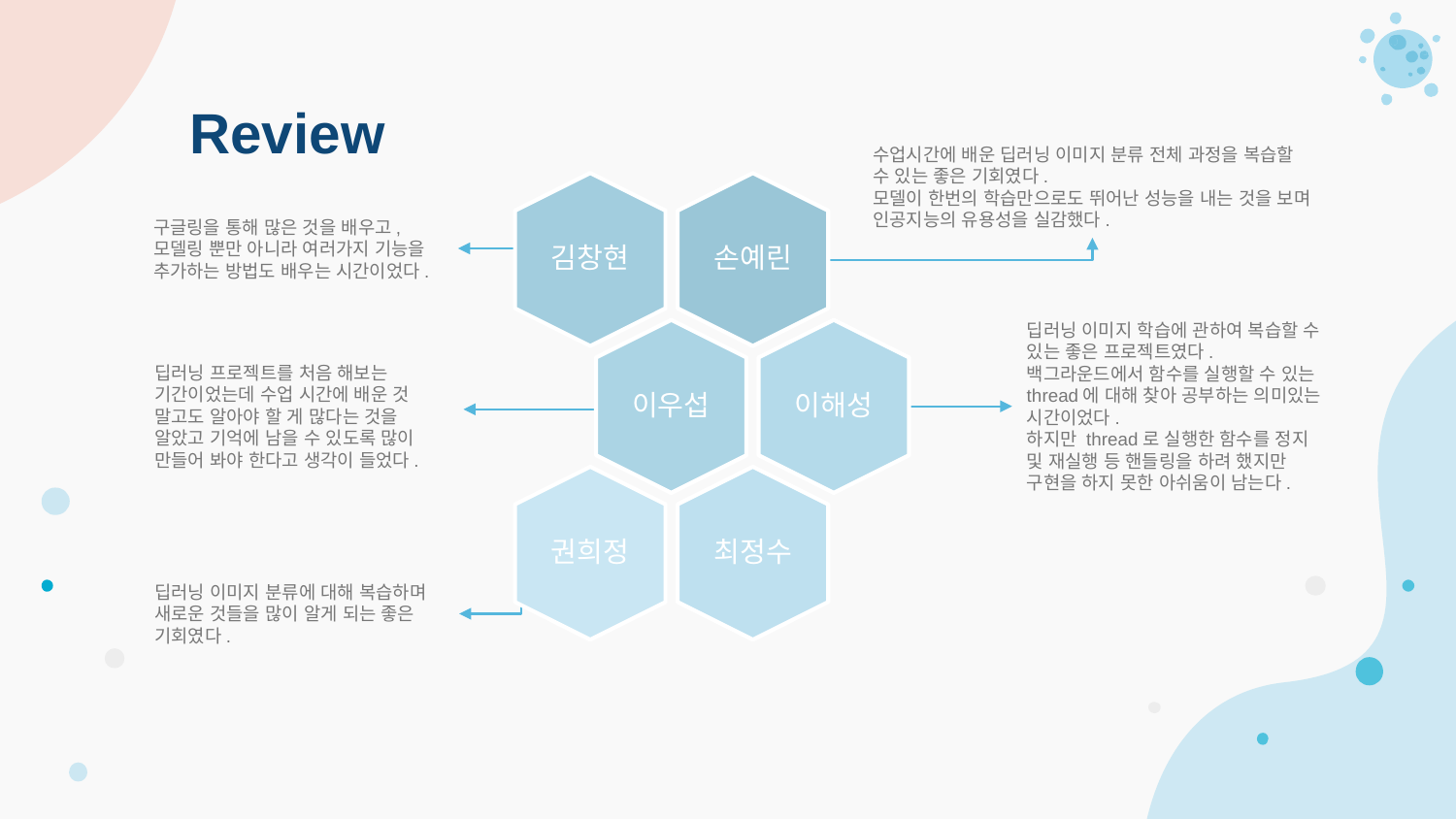

# Review
수업시간에 배운 딥러닝 이미지 분류 전체 과정을 복습할 수 있는 좋은 기회였다.
모델이 한번의 학습만으로도 뛰어난 성능을 내는 것을 보며 인공지능의 유용성을 실감했다.
김창현
손예린

이우섭
이해성

권희정
최정수

구글링을 통해 많은 것을 배우고, 모델링 뿐만 아니라 여러가지 기능을 추가하는 방법도 배우는 시간이었다.
딥러닝 이미지 학습에 관하여 복습할 수 있는 좋은 프로젝트였다.
백그라운드에서 함수를 실행할 수 있는 thread에 대해 찾아 공부하는 의미있는 시간이었다.
하지만 thread로 실행한 함수를 정지 및 재실행 등 핸들링을 하려 했지만 구현을 하지 못한 아쉬움이 남는다.

딥러닝 프로젝트를 처음 해보는 기간이었는데 수업 시간에 배운 것 말고도 알아야 할 게 많다는 것을 알았고 기억에 남을 수 있도록 많이 만들어 봐야 한다고 생각이 들었다.
딥러닝 이미지 분류에 대해 복습하며 새로운 것들을 많이 알게 되는 좋은 기회였다.